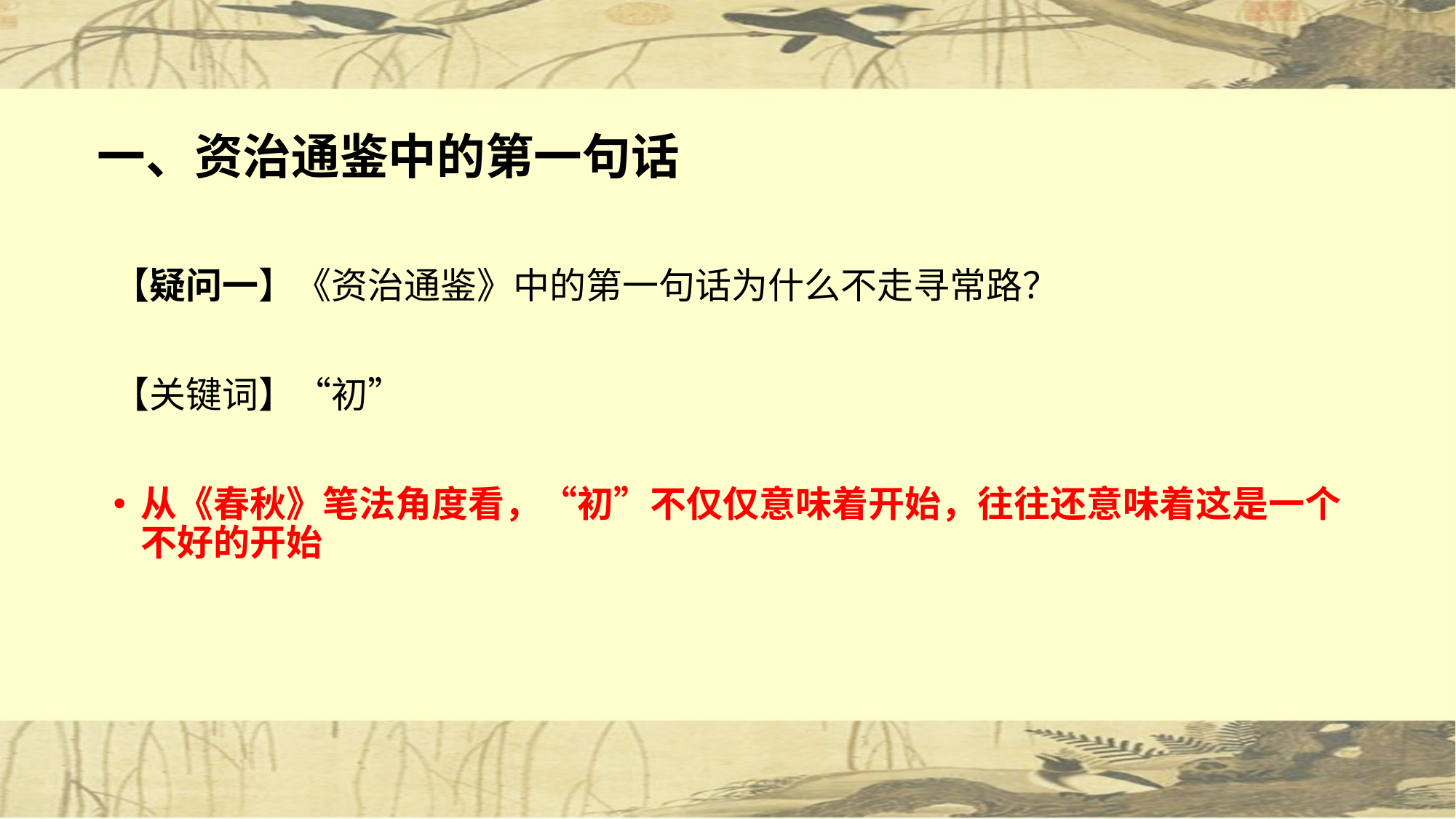

一、资治通鉴中的第一句话
【疑问一】《资治通鉴》中的第一句话为什么不走寻常路？

【关键词】“初”

从《春秋》笔法角度看，“初”不仅仅意味着开始，往往还意味着这是一个不好的开始